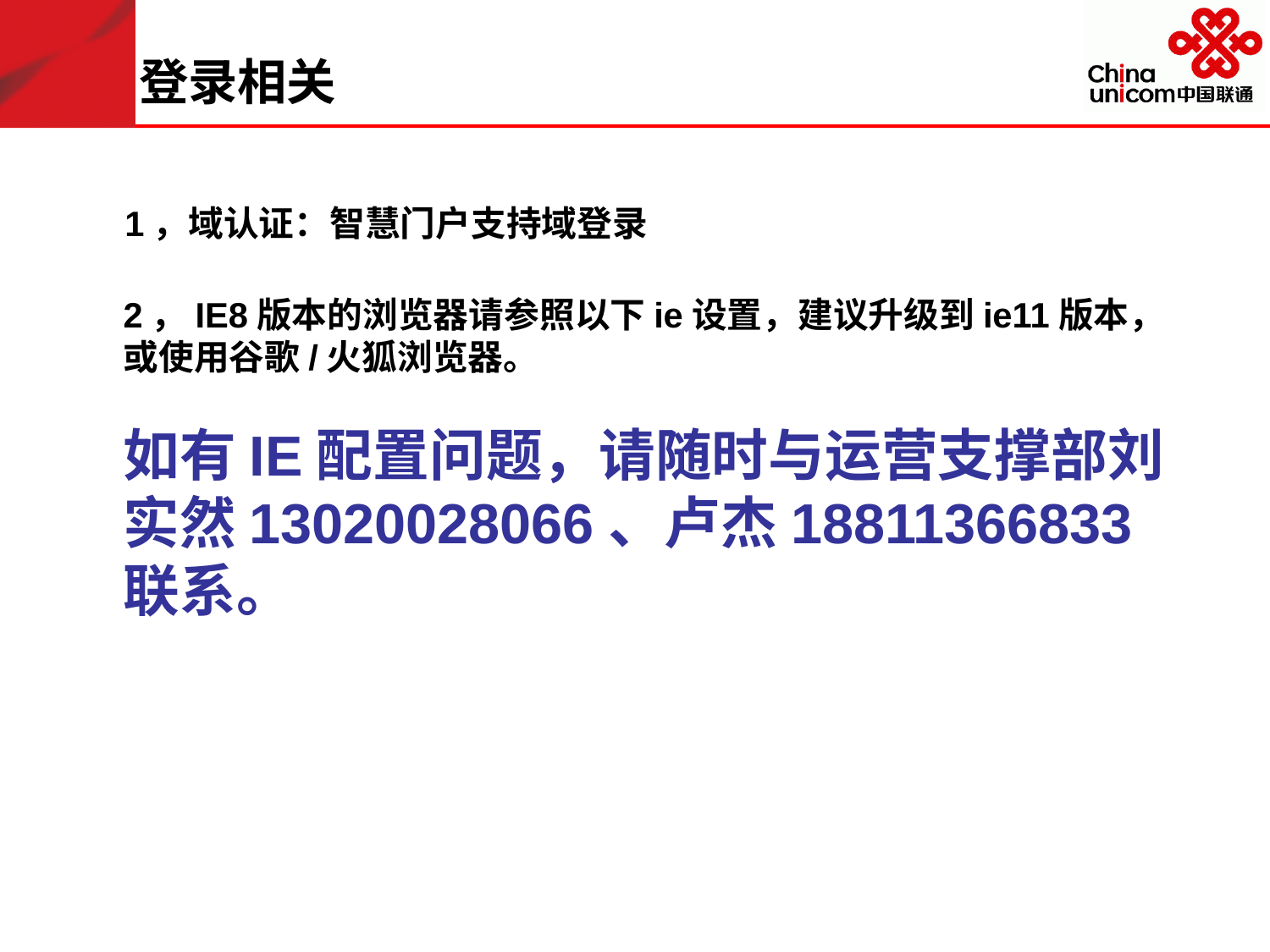

# 登录相关
1，域认证：智慧门户支持域登录
2，IE8版本的浏览器请参照以下ie设置，建议升级到ie11版本，或使用谷歌/火狐浏览器。

如有IE配置问题，请随时与运营支撑部刘实然13020028066、卢杰18811366833联系。